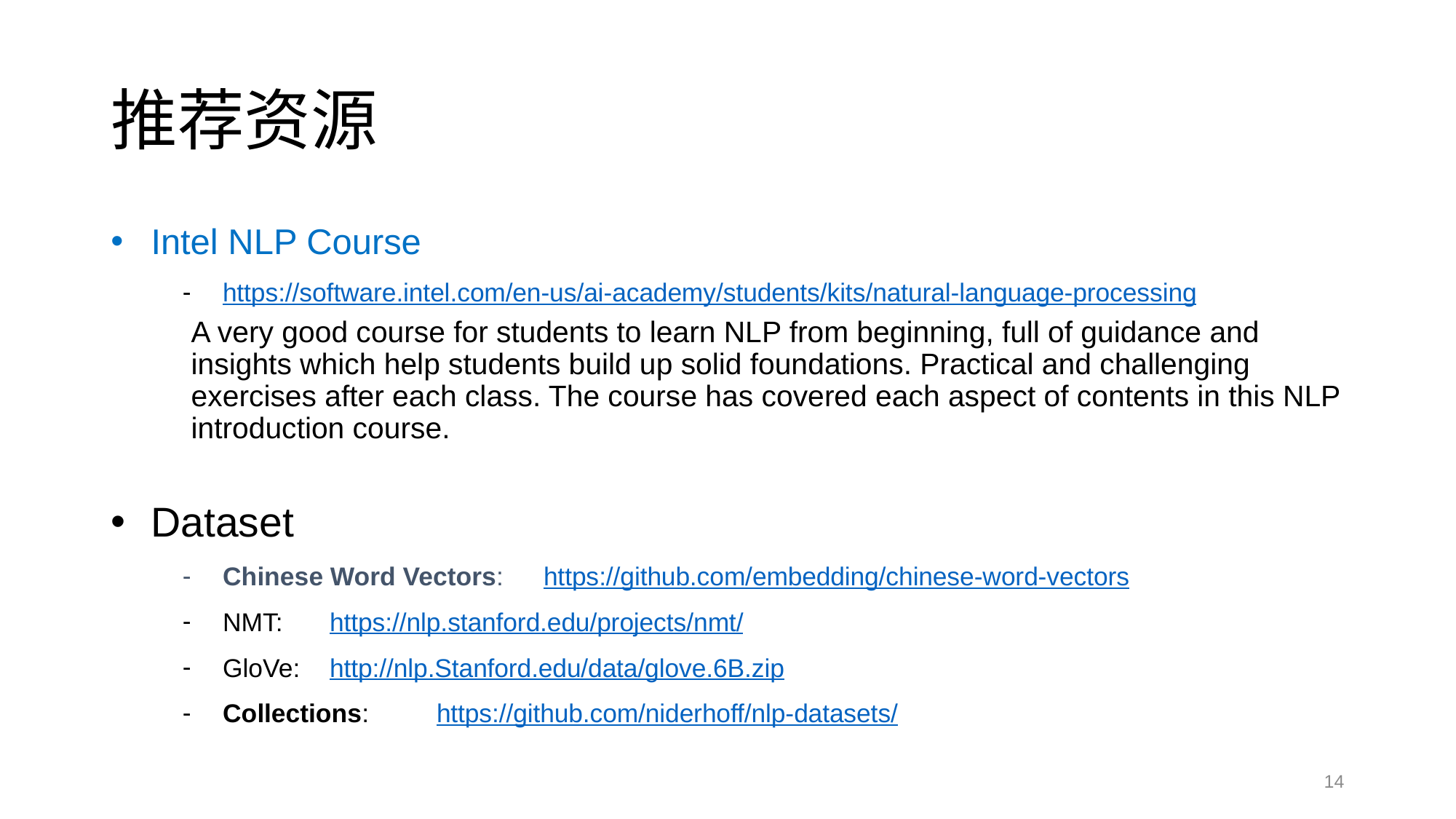

# 推荐资源
Intel NLP Course
https://software.intel.com/en-us/ai-academy/students/kits/natural-language-processing
A very good course for students to learn NLP from beginning, full of guidance and insights which help students build up solid foundations. Practical and challenging exercises after each class. The course has covered each aspect of contents in this NLP introduction course.

Dataset
Chinese Word Vectors:	https://github.com/embedding/chinese-word-vectors
NMT:				https://nlp.stanford.edu/projects/nmt/
GloVe:				http://nlp.Stanford.edu/data/glove.6B.zip
Collections:			https://github.com/niderhoff/nlp-datasets/

14